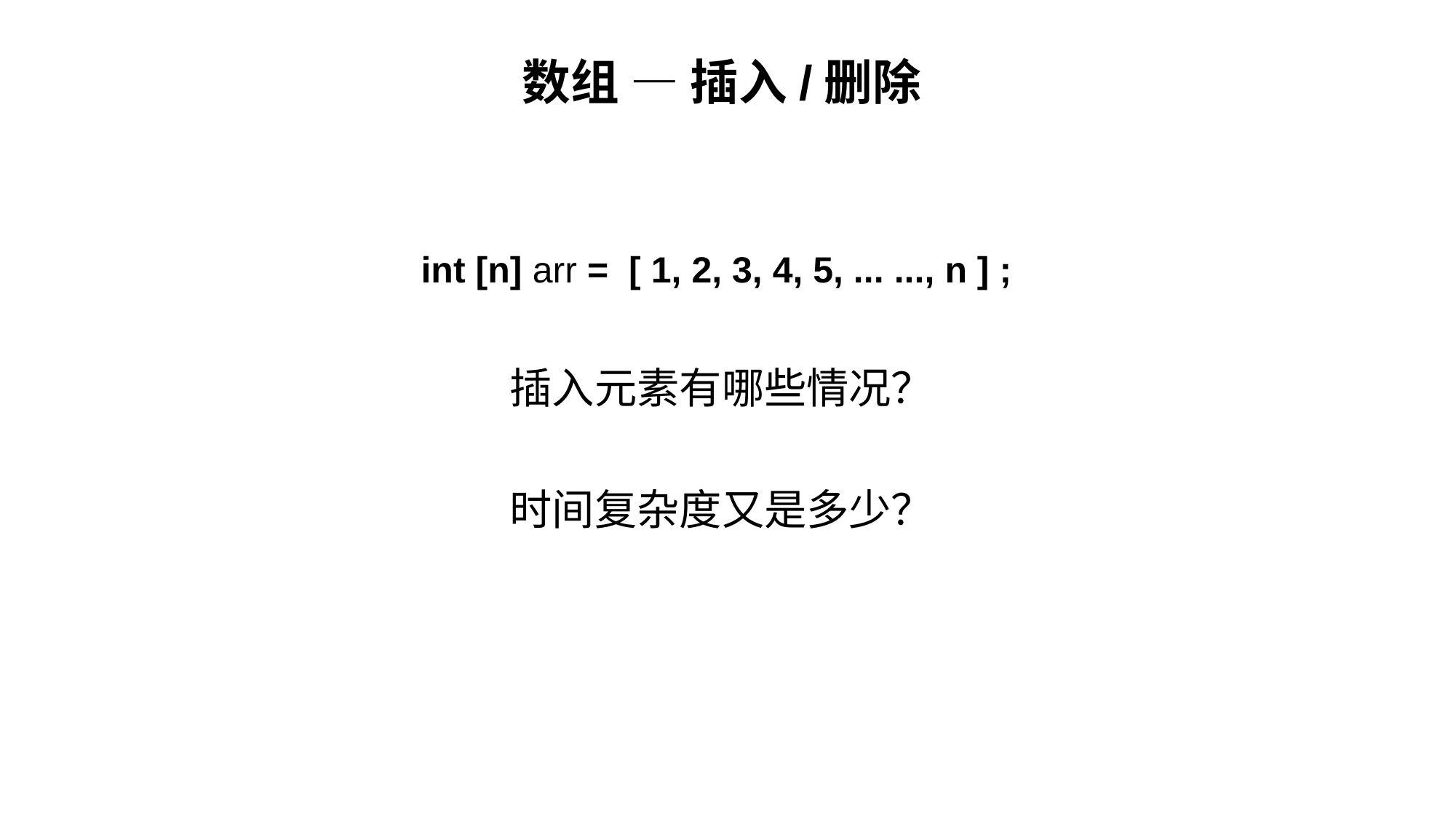

数组 — 插入/删除

int [n] arr =  [ 1, 2, 3, 4, 5, ... ..., n ] ;

插入元素有哪些情况？

时间复杂度又是多少？